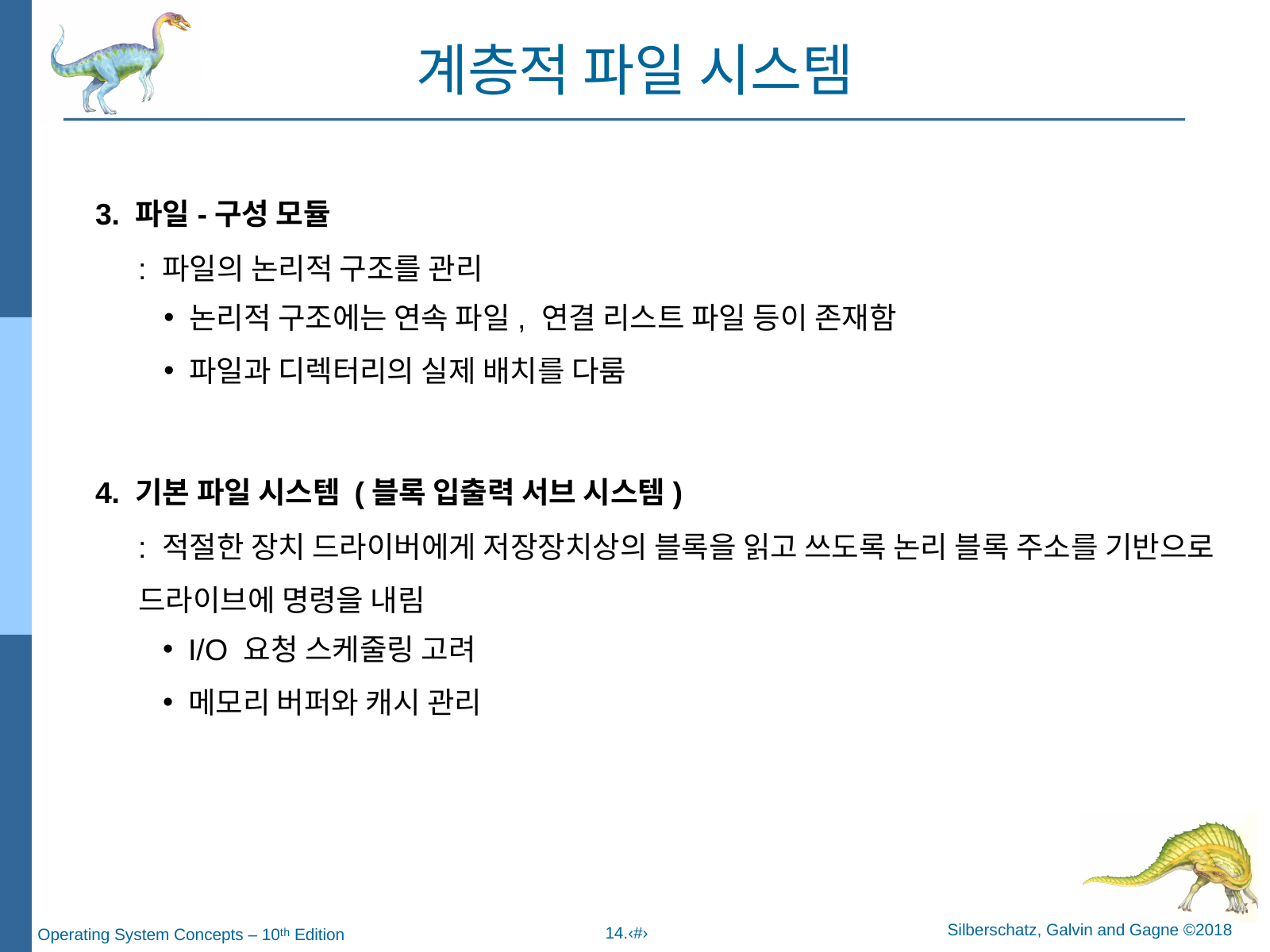

계층적 파일 시스템

3. 파일-구성 모듈
: 파일의 논리적 구조를 관리
논리적 구조에는 연속 파일, 연결 리스트 파일 등이 존재함
파일과 디렉터리의 실제 배치를 다룸

4. 기본 파일 시스템 (블록 입출력 서브 시스템)
: 적절한 장치 드라이버에게 저장장치상의 블록을 읽고 쓰도록 논리 블록 주소를 기반으로
드라이브에 명령을 내림
I/O 요청 스케줄링 고려
메모리 버퍼와 캐시 관리

Silberschatz, Galvin and Gagne ©2018
14.‹#›
Operating System Concepts – 10ᵗʰ Edition